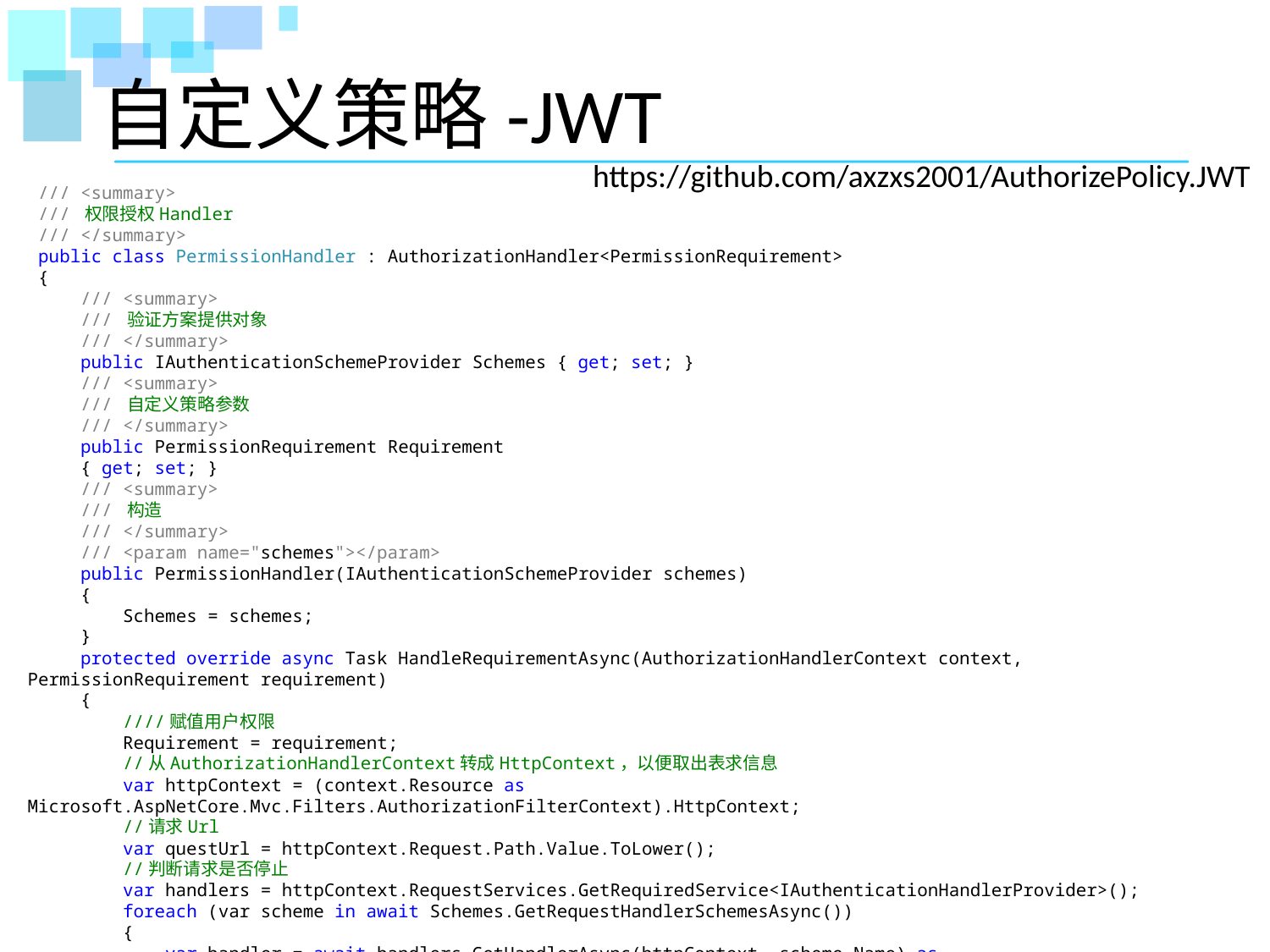

# 自定义策略-JWT
https://github.com/axzxs2001/AuthorizePolicy.JWT
 /// <summary>
 /// 权限授权Handler
 /// </summary>
 public class PermissionHandler : AuthorizationHandler<PermissionRequirement>
 {
     /// <summary>
     /// 验证方案提供对象
     /// </summary>
     public IAuthenticationSchemeProvider Schemes { get; set; }
     /// <summary>
     /// 自定义策略参数
     /// </summary>
     public PermissionRequirement Requirement
     { get; set; }
     /// <summary>
     /// 构造
     /// </summary>
     /// <param name="schemes"></param>
     public PermissionHandler(IAuthenticationSchemeProvider schemes)
     {
         Schemes = schemes;
     }
     protected override async Task HandleRequirementAsync(AuthorizationHandlerContext context, PermissionRequirement requirement)
     {
         ////赋值用户权限
         Requirement = requirement;
         //从AuthorizationHandlerContext转成HttpContext，以便取出表求信息
         var httpContext = (context.Resource as Microsoft.AspNetCore.Mvc.Filters.AuthorizationFilterContext).HttpContext;
         //请求Url
         var questUrl = httpContext.Request.Path.Value.ToLower();
         //判断请求是否停止
         var handlers = httpContext.RequestServices.GetRequiredService<IAuthenticationHandlerProvider>();
         foreach (var scheme in await Schemes.GetRequestHandlerSchemesAsync())
         {
             var handler = await handlers.GetHandlerAsync(httpContext, scheme.Name) as IAuthenticationRequestHandler;
             if (handler != null && await handler.HandleRequestAsync())
             {
                 context.Fail();
                 return;
             }
         }
         //判断请求是否拥有凭据，即有没有登录
         var defaultAuthenticate = await Schemes.GetDefaultAuthenticateSchemeAsync();
         if (defaultAuthenticate != null)
         {
             var result = await httpContext.AuthenticateAsync(defaultAuthenticate.Name);
             //result?.Principal不为空即登录成功
             if (result?.Principal != null)
             {
                 httpContext.User = result.Principal;
                 //权限中是否存在请求的url
                 if (Requirement.Permissions.GroupBy(g => g.Url).Where(w => w.Key.ToLower() == questUrl).Count() > 0)
                 {
                     var name = httpContext.User.Claims.SingleOrDefault(s => s.Type == requirement.ClaimType).Value;
                     //验证权限
                     if (Requirement.Permissions.Where(w => w.Name == name && w.Url.ToLower() == questUrl).Count() <= 0)
                     {
                         //无权限跳转到拒绝页面
                         httpContext.Response.Redirect(requirement.DeniedAction);
                     }
                 }
                 context.Succeed(requirement);
                 return;
             }
         }
         //判断没有登录时，是否访问登录的url,并且是Post请求，并且是form表单提交类型，否则为失败
         if (!questUrl.Equals(Requirement.LoginPath.ToLower(), StringComparison.Ordinal) && (!httpContext.Request.Method.Equals("POST")
            || !httpContext.Request.HasFormContentType))
         {
             context.Fail();
             return;
         }
         context.Succeed(requirement);
     }
 }